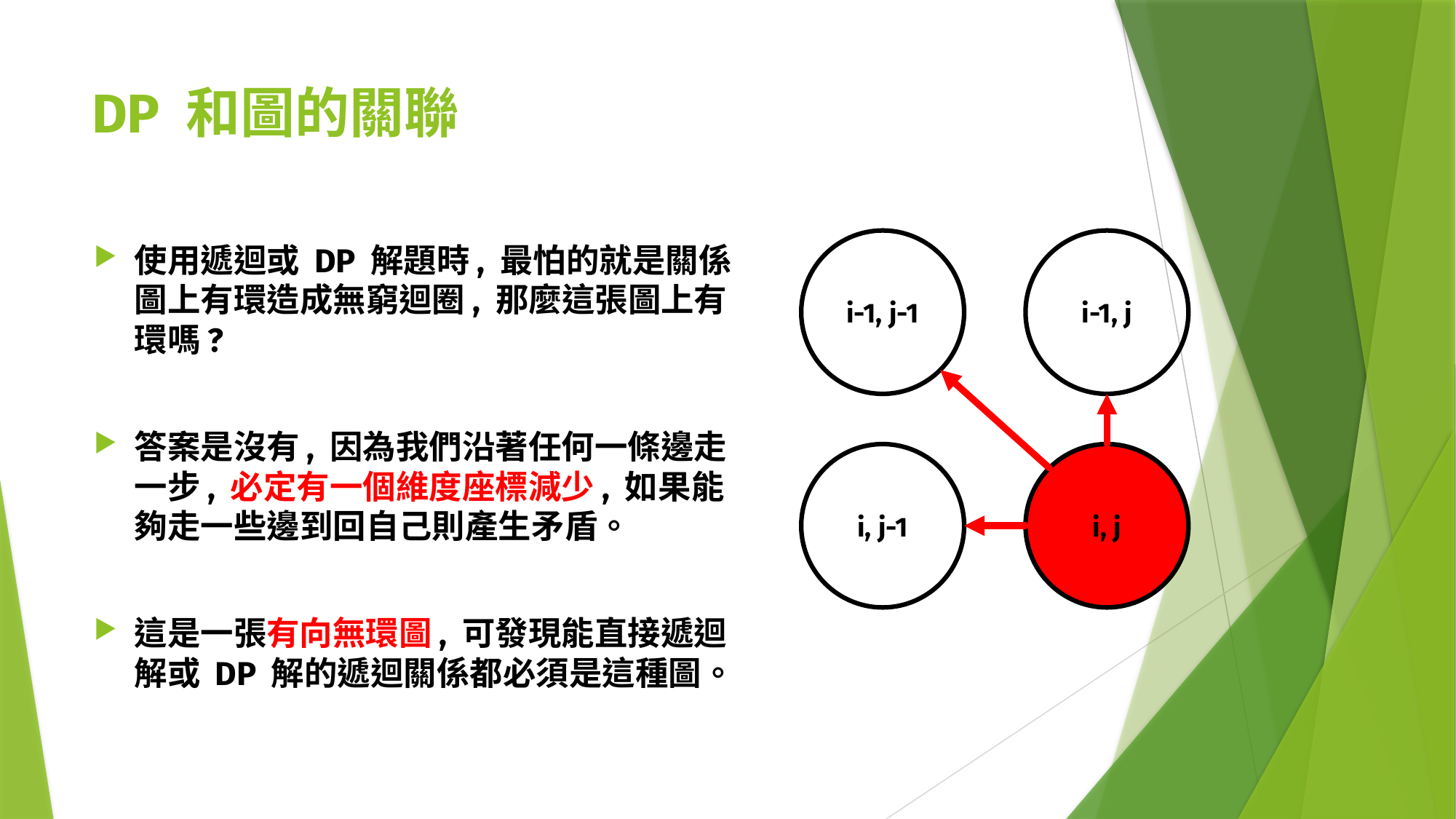

# DP 和圖的關聯
i-1, j-1
i-1, j
使用遞迴或 DP 解題時, 最怕的就是關係圖上有環造成無窮迴圈, 那麼這張圖上有環嗎?

答案是沒有, 因為我們沿著任何一條邊走一步, 必定有一個維度座標減少, 如果能夠走一些邊到回自己則產生矛盾。

這是一張有向無環圖, 可發現能直接遞迴解或 DP 解的遞迴關係都必須是這種圖。
i, j-1
i, j